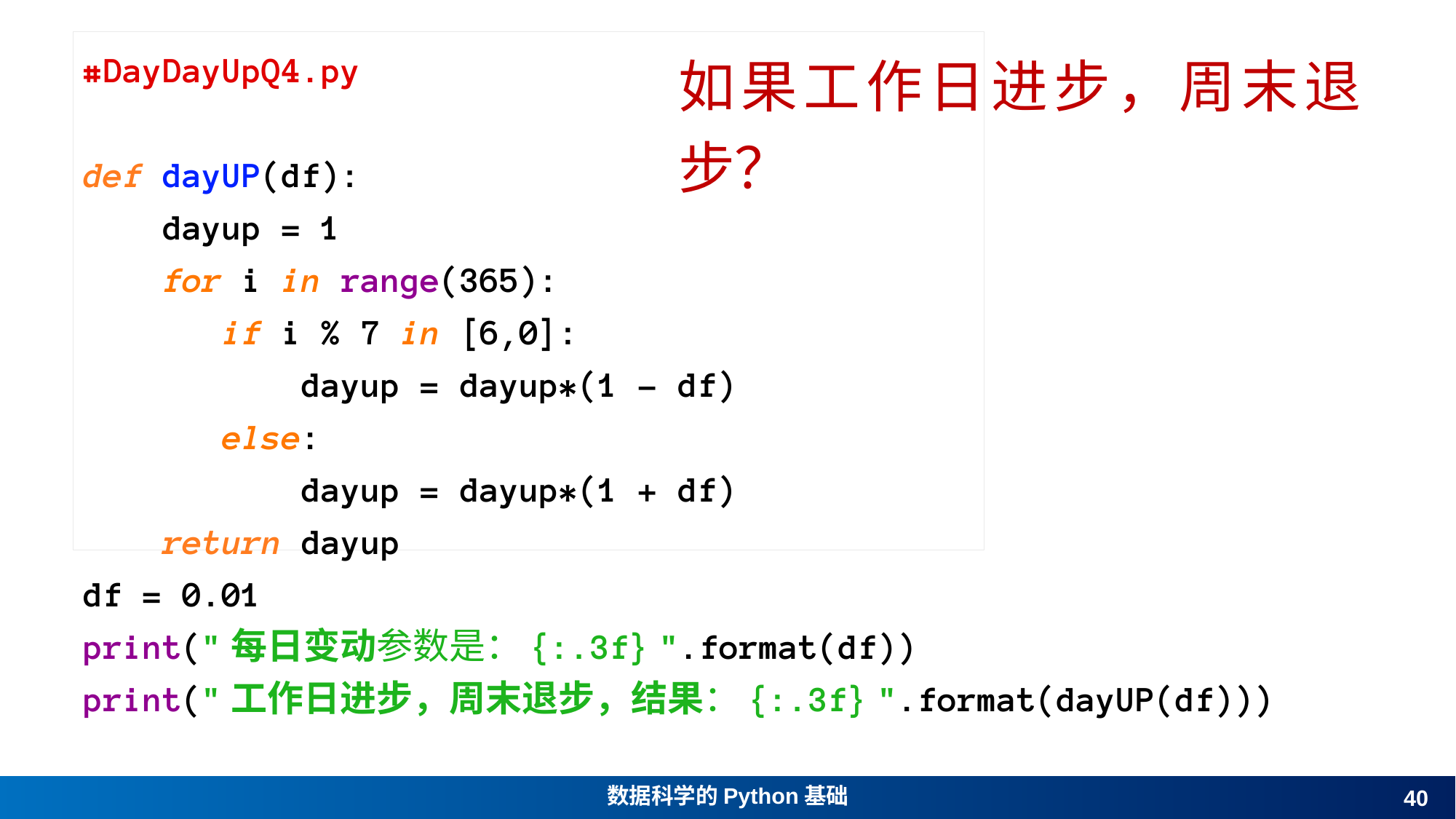

#DayDayUpQ4.py
def dayUP(df):
    dayup = 1
    for i in range(365):
       if i % 7 in [6,0]:
           dayup = dayup*(1 - df)
       else:
           dayup = dayup*(1 + df)
    return dayup
df = 0.01
print("每日变动参数是：{:.3f} ".format(df))
print("工作日进步，周末退步，结果：{:.3f} ".format(dayUP(df)))

如果工作日进步，周末退步？